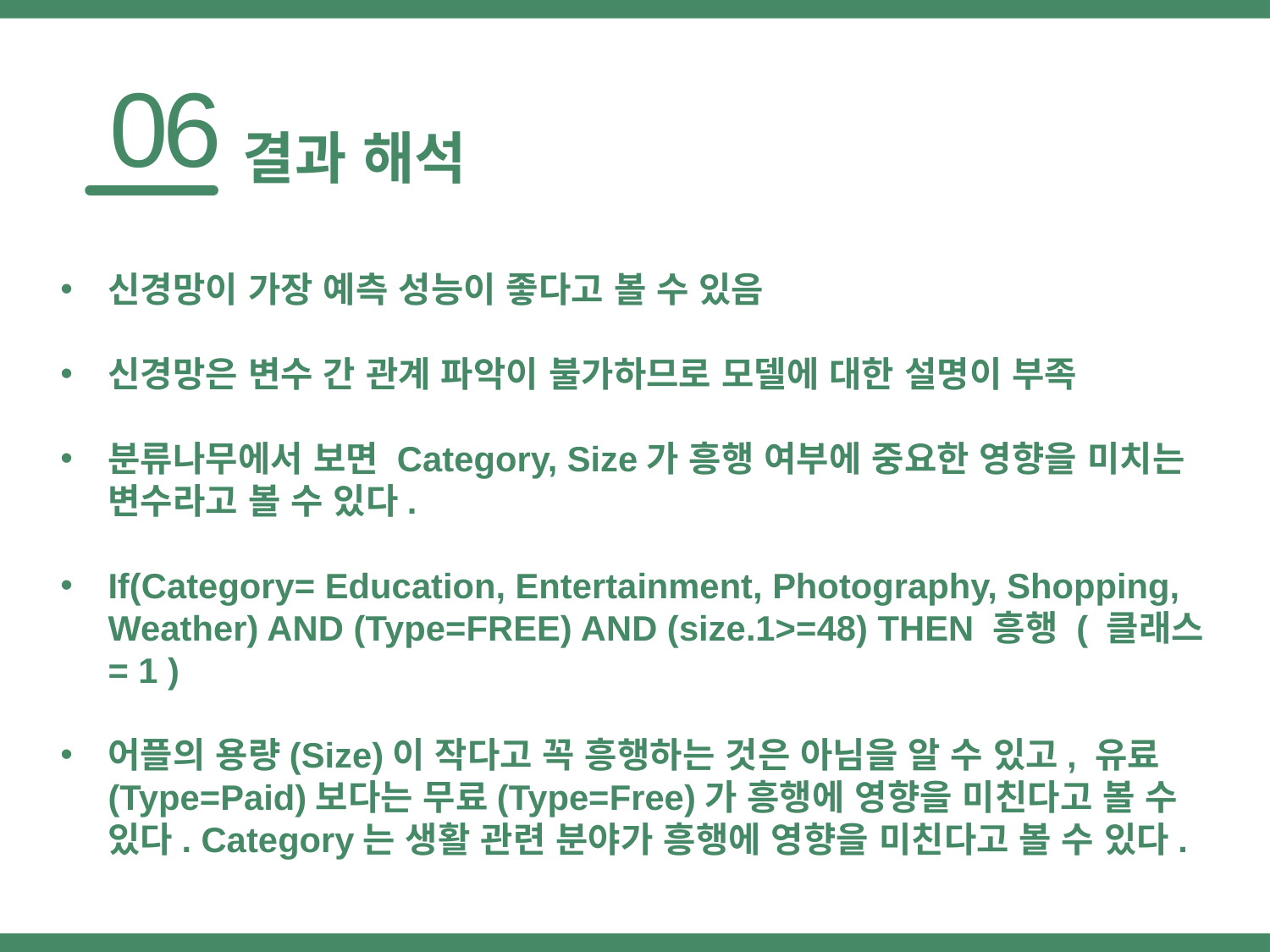

06
결과 해석
신경망이 가장 예측 성능이 좋다고 볼 수 있음

신경망은 변수 간 관계 파악이 불가하므로 모델에 대한 설명이 부족

분류나무에서 보면 Category, Size가 흥행 여부에 중요한 영향을 미치는 변수라고 볼 수 있다.

If(Category= Education, Entertainment, Photography, Shopping, Weather) AND (Type=FREE) AND (size.1>=48) THEN 흥행 ( 클래스 = 1 )

어플의 용량(Size)이 작다고 꼭 흥행하는 것은 아님을 알 수 있고, 유료(Type=Paid)보다는 무료(Type=Free)가 흥행에 영향을 미친다고 볼 수 있다. Category는 생활 관련 분야가 흥행에 영향을 미친다고 볼 수 있다.